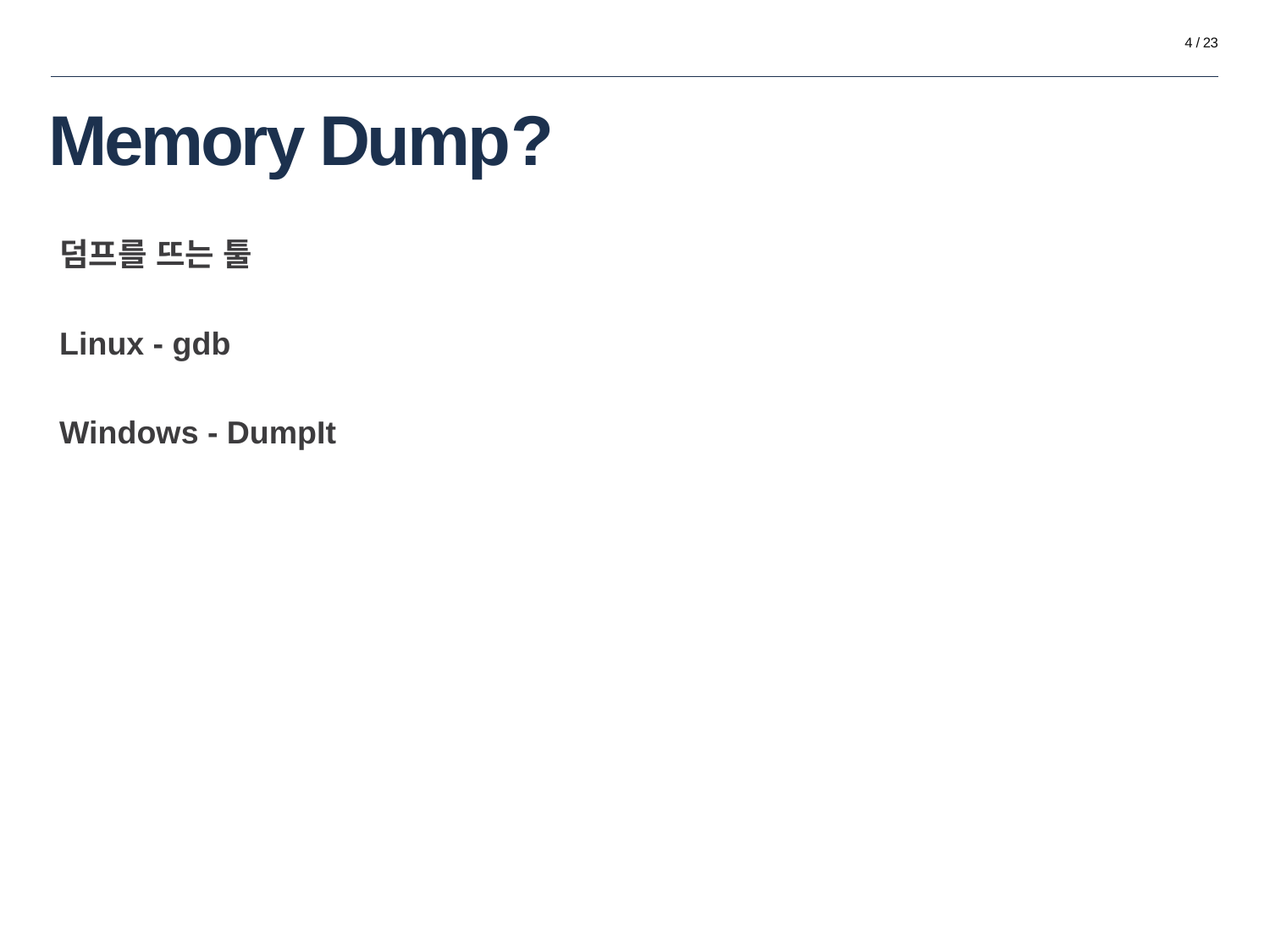

4 / 23
# Memory Dump?
덤프를 뜨는 툴

Linux - gdb

Windows - DumpIt